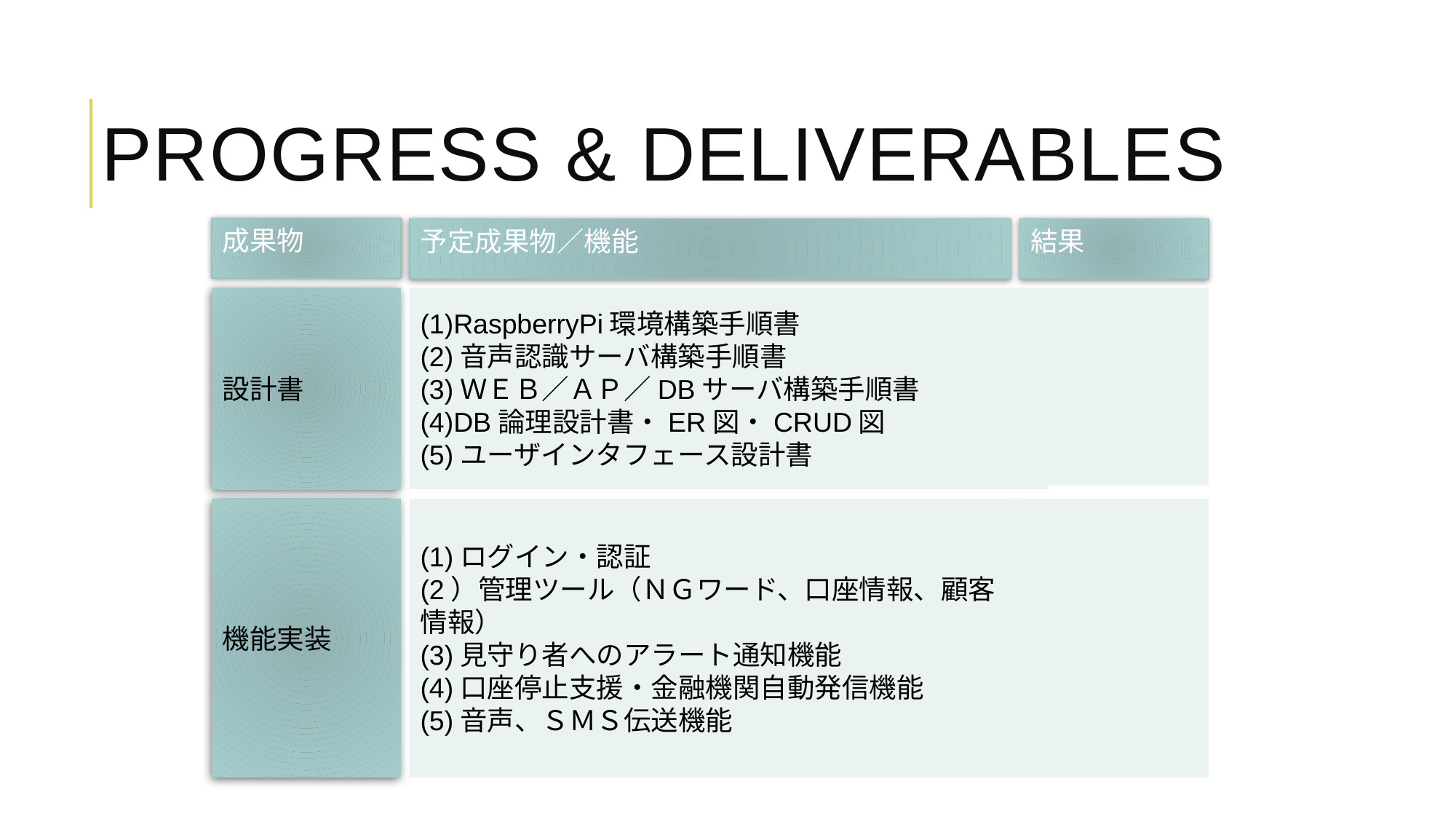

# Progress & Deliverables
成果物
予定成果物／機能
結果

設計書

(1)RaspberryPi環境構築手順書
(2)音声認識サーバ構築手順書
(3)ＷＥＢ／ＡＰ／DBサーバ構築手順書
(4)DB論理設計書・ER図・CRUD図
(5)ユーザインタフェース設計書

機能実装

(1)ログイン・認証
(2）管理ツール（ＮＧワード、口座情報、顧客情報）
(3)見守り者へのアラート通知機能
(4)口座停止支援・金融機関自動発信機能
(5)音声、ＳＭＳ伝送機能